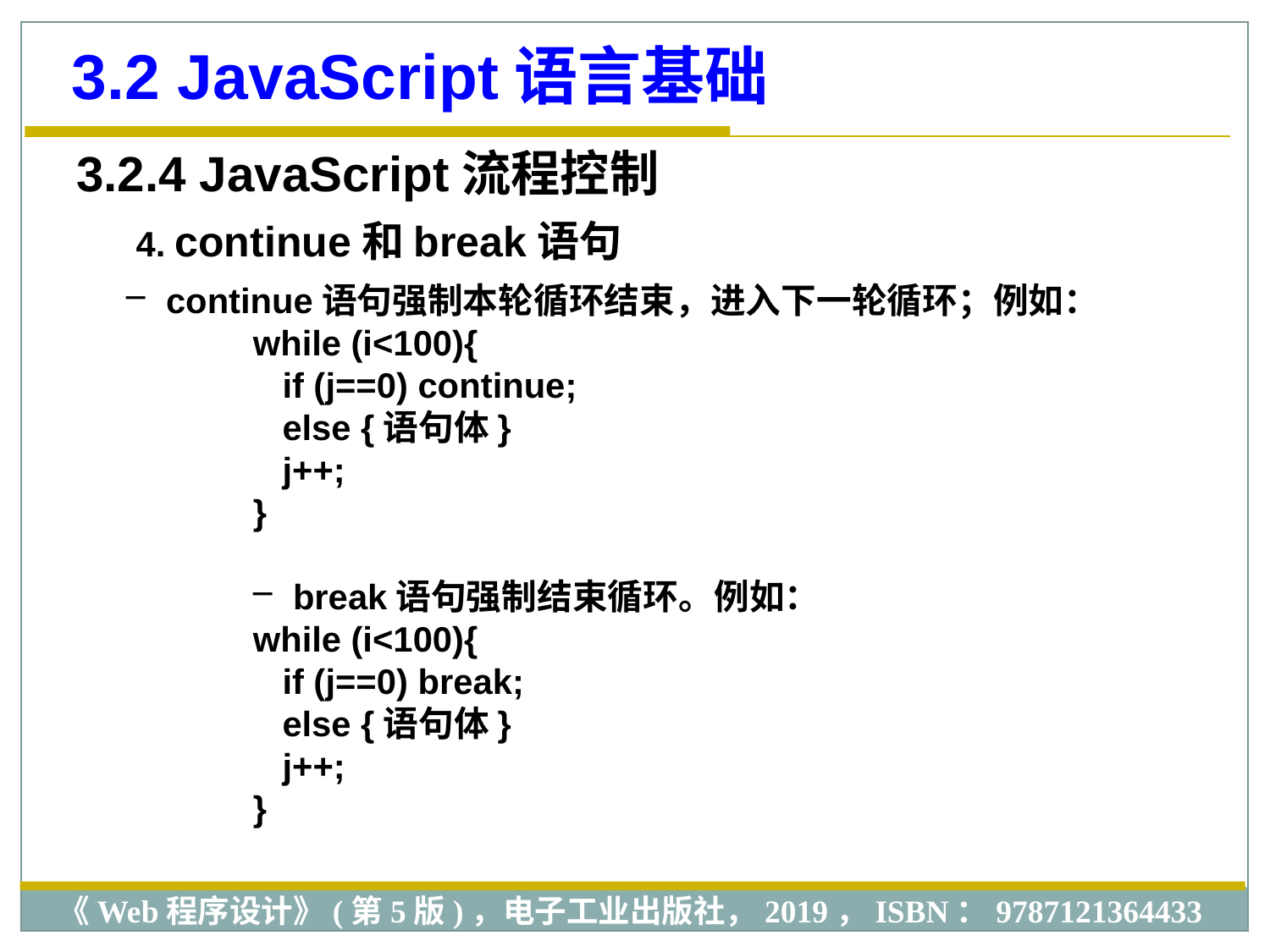

3.2 JavaScript语言基础
3.2.4 JavaScript流程控制
 4. continue和break语句
 continue语句强制本轮循环结束，进入下一轮循环；例如：
while (i<100){
   if (j==0) continue;
   else {语句体}
   j++;
}

 break语句强制结束循环。例如：
while (i<100){
   if (j==0) break;
   else {语句体}
   j++;
}